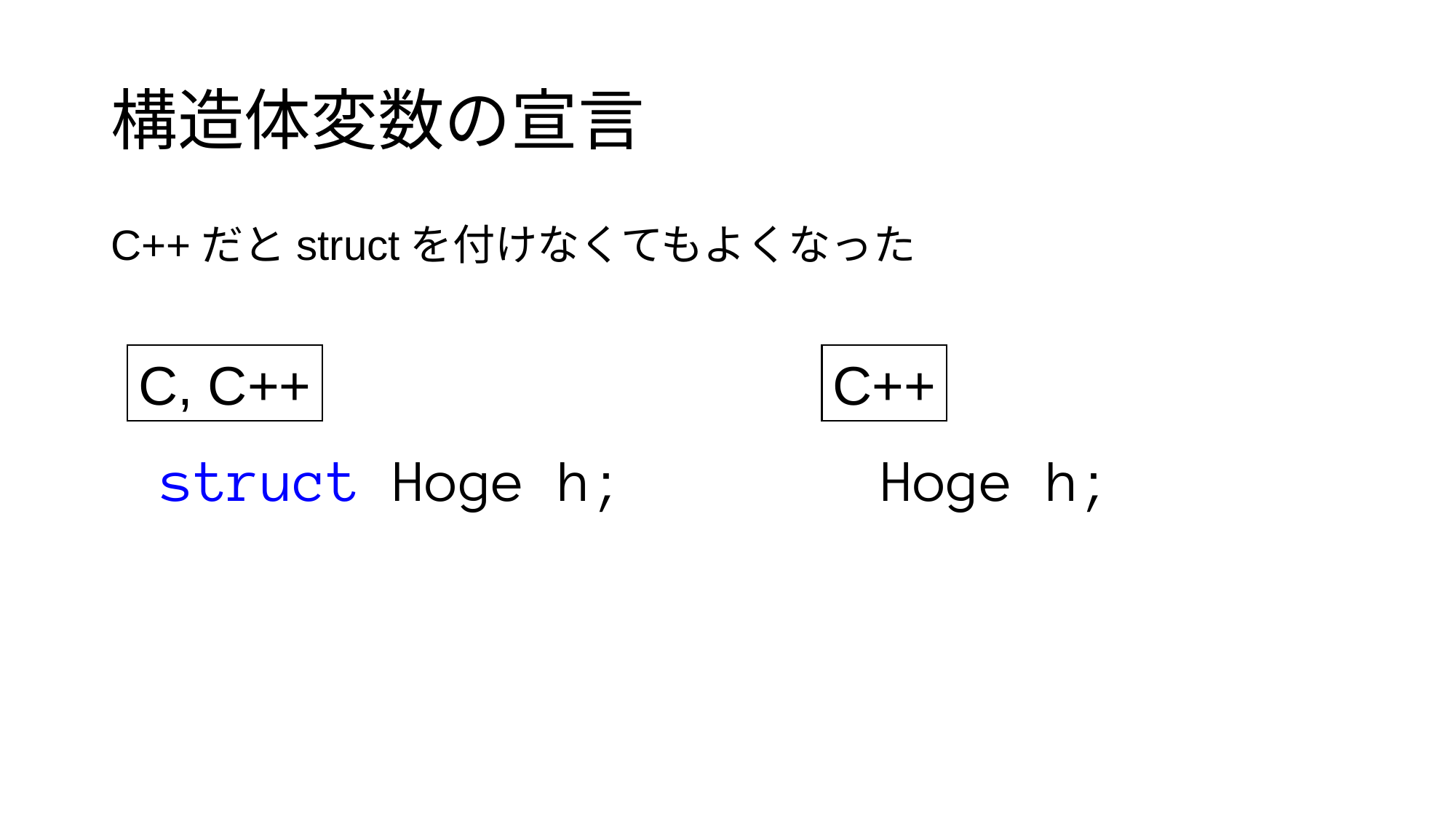

# 構造体変数の宣言
C++だとstructを付けなくてもよくなった
C, C++
C++
struct Hoge h;
Hoge h;